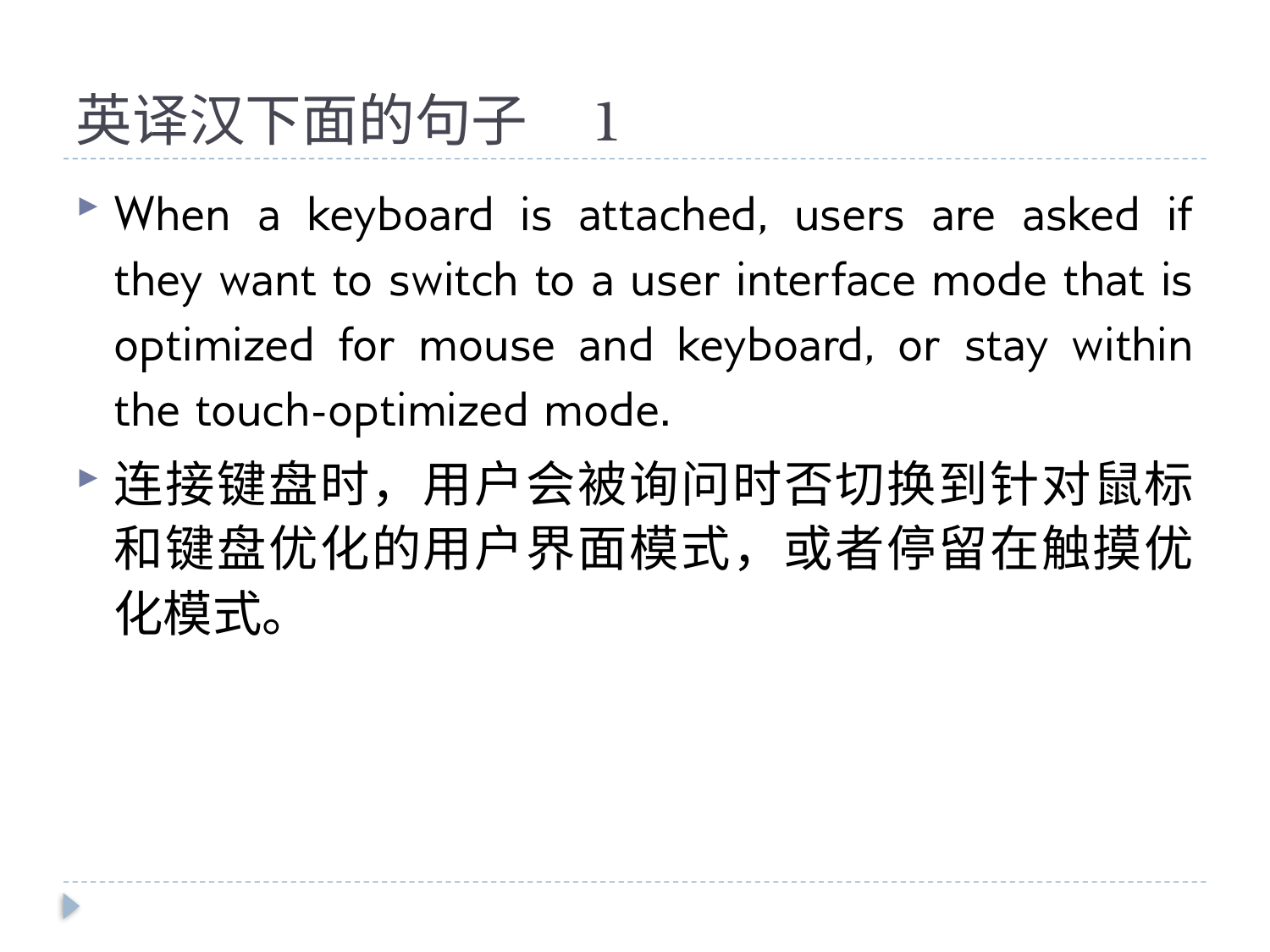

# 英译汉下面的句子   1
When a keyboard is attached, users are asked if they want to switch to a user interface mode that is optimized for mouse and keyboard, or stay within the touch-optimized mode.
连接键盘时，用户会被询问时否切换到针对鼠标和键盘优化的用户界面模式，或者停留在触摸优化模式。